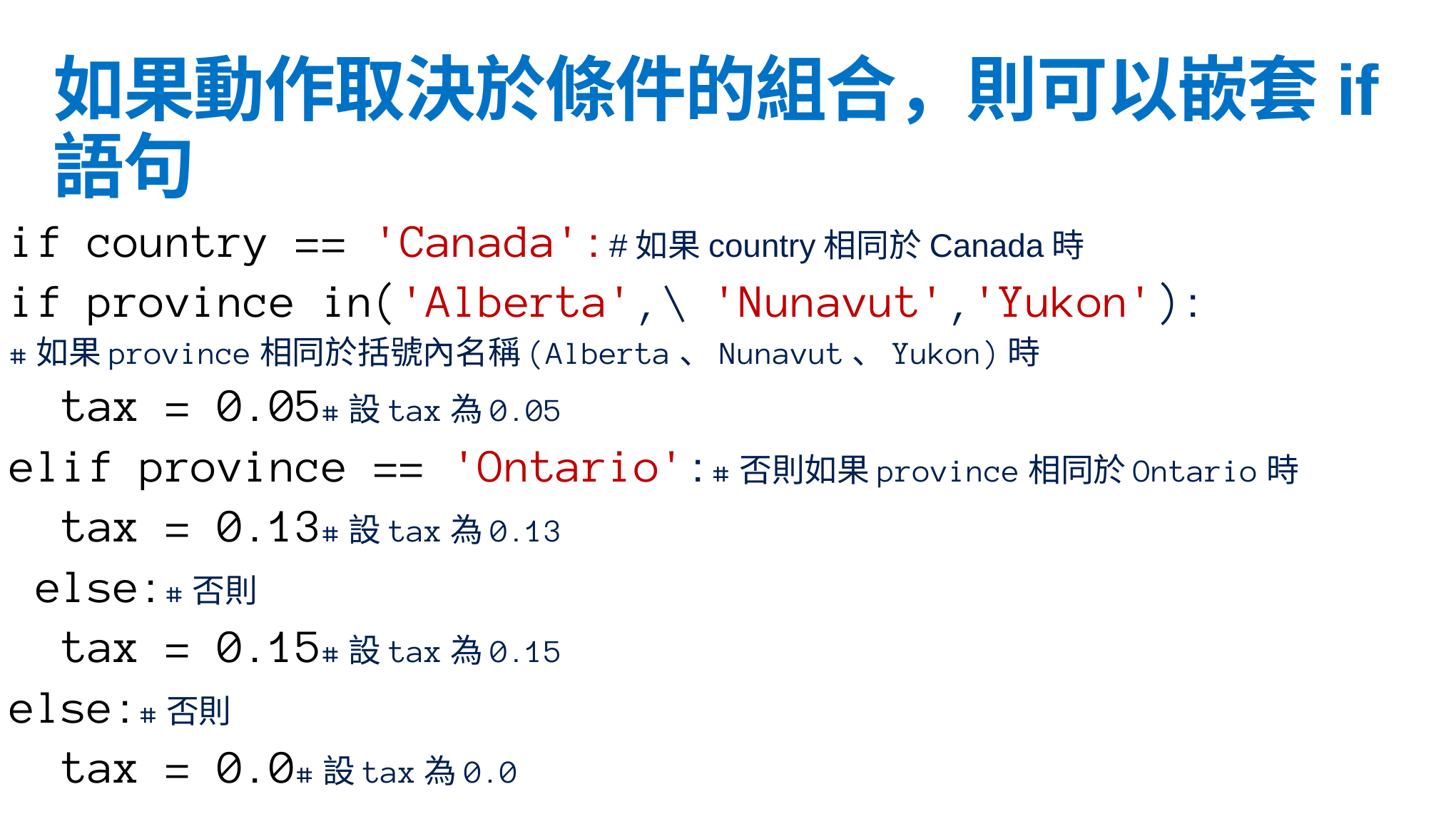

如果動作取決於條件的組合，則可以嵌套if語句

if country == 'Canada':#如果country相同於Canada時
if province in('Alberta',\ 'Nunavut','Yukon'):
#如果province相同於括號內名稱(Alberta、Nunavut、Yukon)時
  tax = 0.05#設tax為0.05
elif province == 'Ontario':#否則如果province相同於Ontario時
  tax = 0.13#設tax為0.13
 else:#否則
  tax = 0.15#設tax為0.15
else:#否則
  tax = 0.0#設tax為0.0